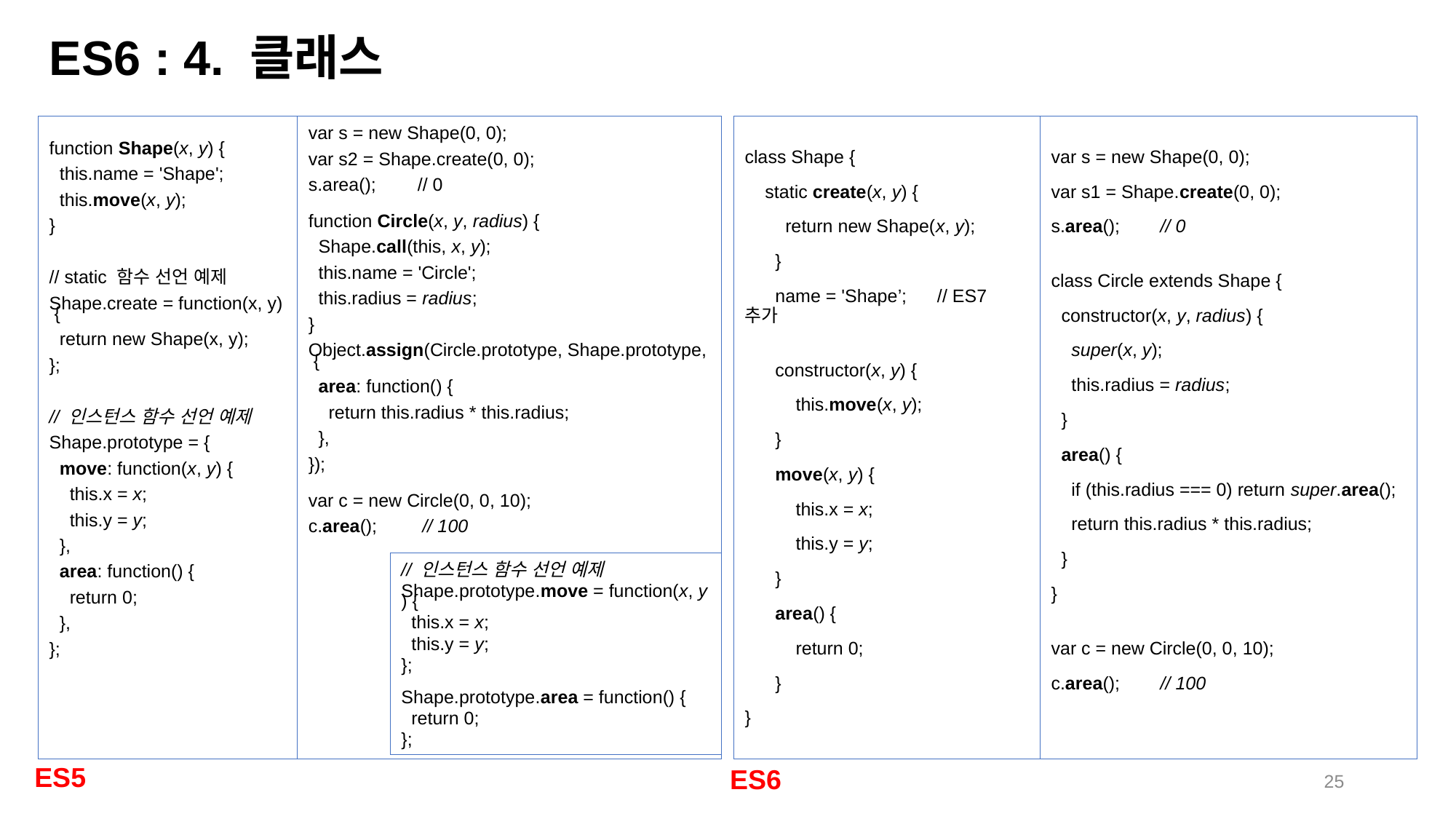

# ES6 : 4. 클래스

function Shape(x, y) {
  this.name = 'Shape';
  this.move(x, y);
}

// static 함수 선언 예제
Shape.create = function(x, y) {
  return new Shape(x, y);
};

// 인스턴스 함수 선언 예제
Shape.prototype = {
  move: function(x, y) {
    this.x = x;
    this.y = y;
  },
  area: function() {
    return 0;
  },
};
var s = new Shape(0, 0);
var s2 = Shape.create(0, 0);
s.area(); 	// 0
function Circle(x, y, radius) {
  Shape.call(this, x, y);
  this.name = 'Circle';
  this.radius = radius;
}
Object.assign(Circle.prototype, Shape.prototype, {
  area: function() {
    return this.radius * this.radius;
  },
});
var c = new Circle(0, 0, 10);
c.area();	 // 100

class Shape {
    static create(x, y) {
        return new Shape(x, y);
      }
      name = 'Shape’;      // ES7 추가
      constructor(x, y) {
          this.move(x, y);
      }
      move(x, y) {
          this.x = x;
          this.y = y;
      }
      area() {
          return 0;
      }
}

var s = new Shape(0, 0);
var s1 = Shape.create(0, 0);
s.area(); 	// 0
class Circle extends Shape {
  constructor(x, y, radius) {
    super(x, y);
    this.radius = radius;
  }
  area() {
    if (this.radius === 0) return super.area();
    return this.radius * this.radius;
  }
}
var c = new Circle(0, 0, 10);
c.area(); 	// 100

// 인스턴스 함수 선언 예제

Shape.prototype.move = function(x, y) {

  this.x = x;

  this.y = y;

};

Shape.prototype.area = function() {

  return 0;

};
ES5
ES6
25